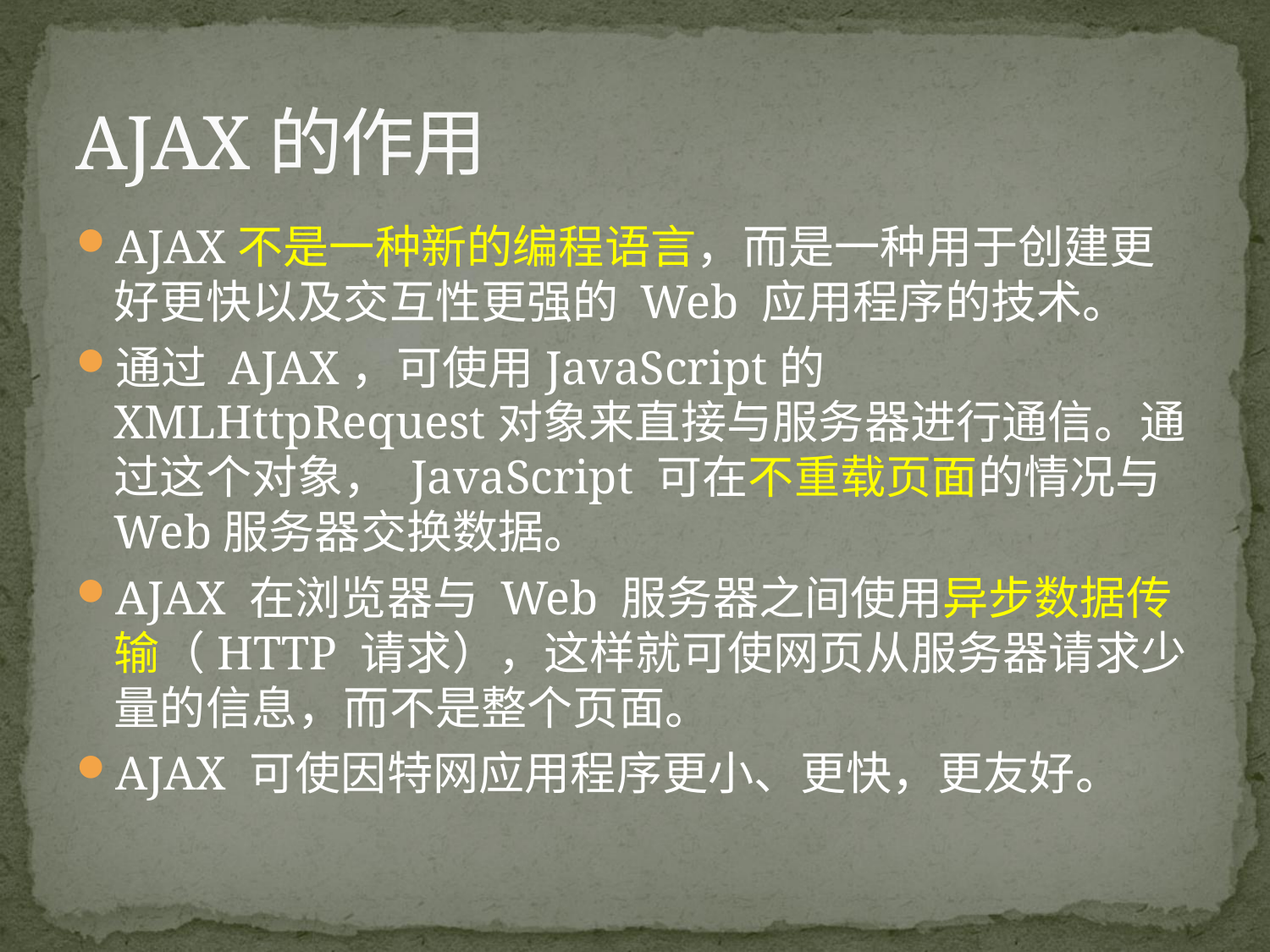

# AJAX的作用
AJAX不是一种新的编程语言，而是一种用于创建更好更快以及交互性更强的 Web 应用程序的技术。
通过 AJAX，可使用JavaScript的XMLHttpRequest对象来直接与服务器进行通信。通过这个对象， JavaScript 可在不重载页面的情况与Web服务器交换数据。
AJAX 在浏览器与 Web 服务器之间使用异步数据传输（HTTP 请求），这样就可使网页从服务器请求少量的信息，而不是整个页面。
AJAX 可使因特网应用程序更小、更快，更友好。